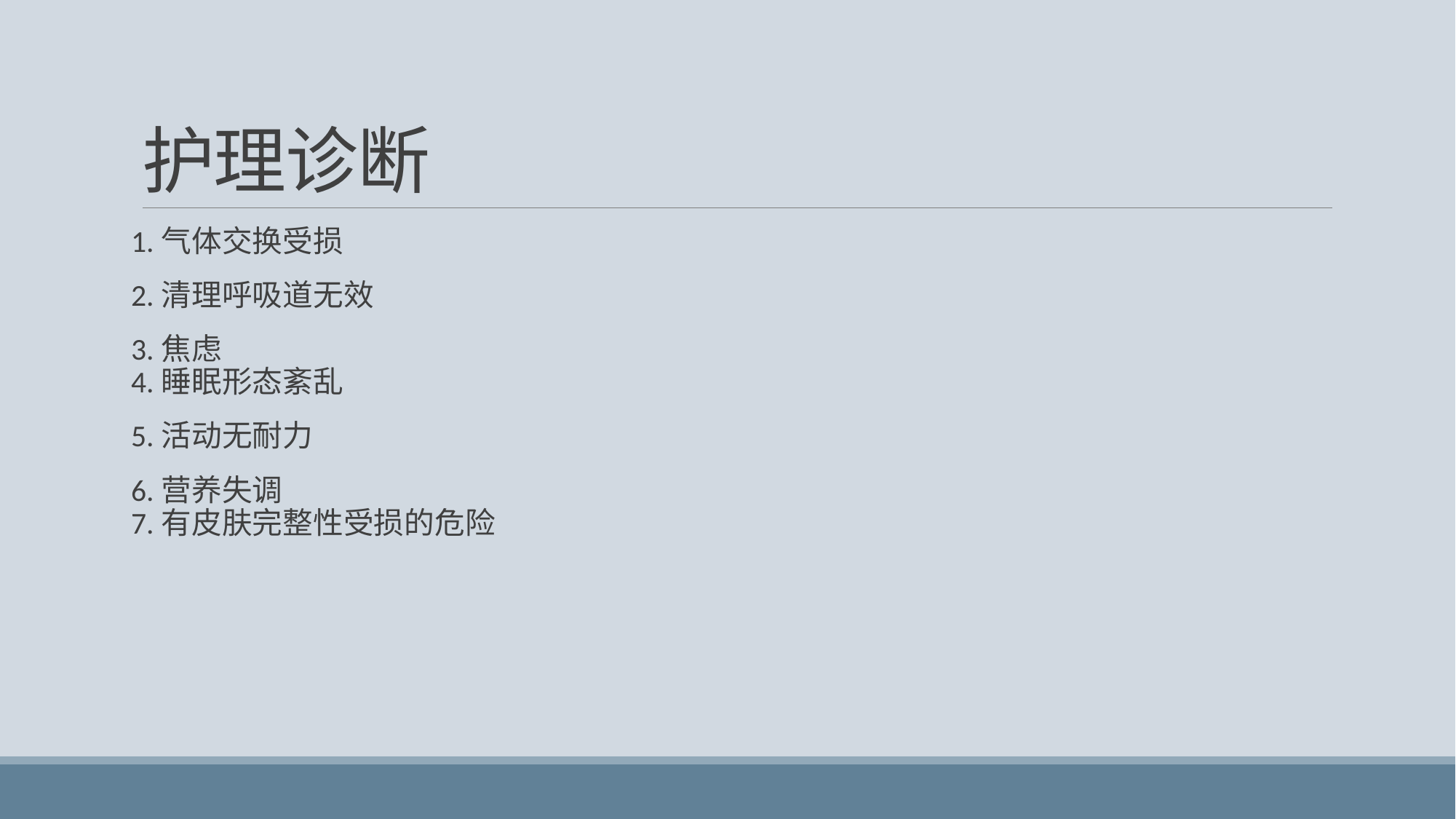

# 护理诊断
1.气体交换受损
2.清理呼吸道无效
3.焦虑
4.睡眠形态紊乱
5.活动无耐力
6.营养失调
7.有皮肤完整性受损的危险